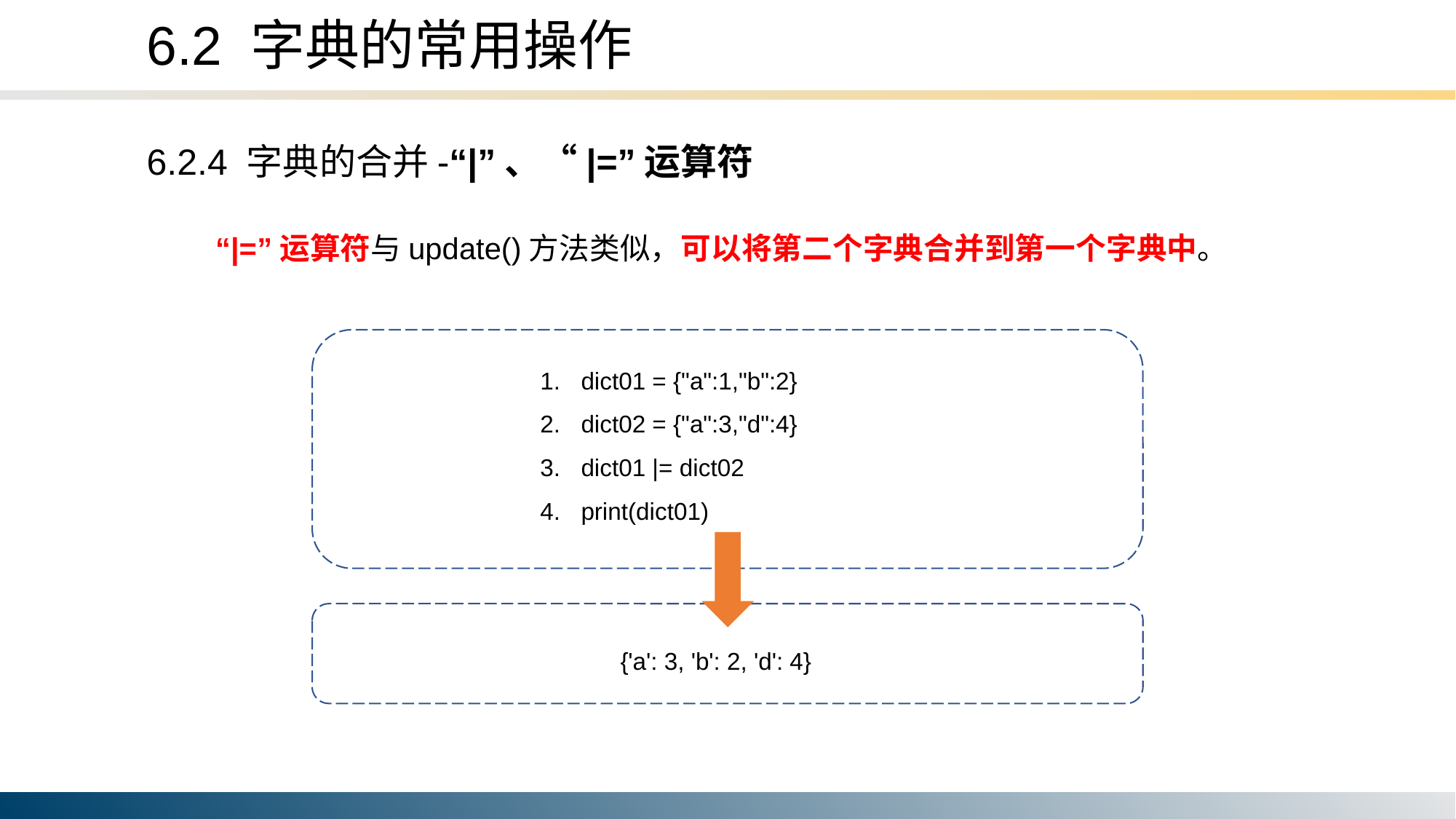

6.2 字典的常用操作
6.2.4 字典的合并-“|”、“|=”运算符
“|=”运算符与update()方法类似，可以将第二个字典合并到第一个字典中。

dict01 = {"a":1,"b":2}
dict02 = {"a":3,"d":4}
dict01 |= dict02
print(dict01)

{'a': 3, 'b': 2, 'd': 4}